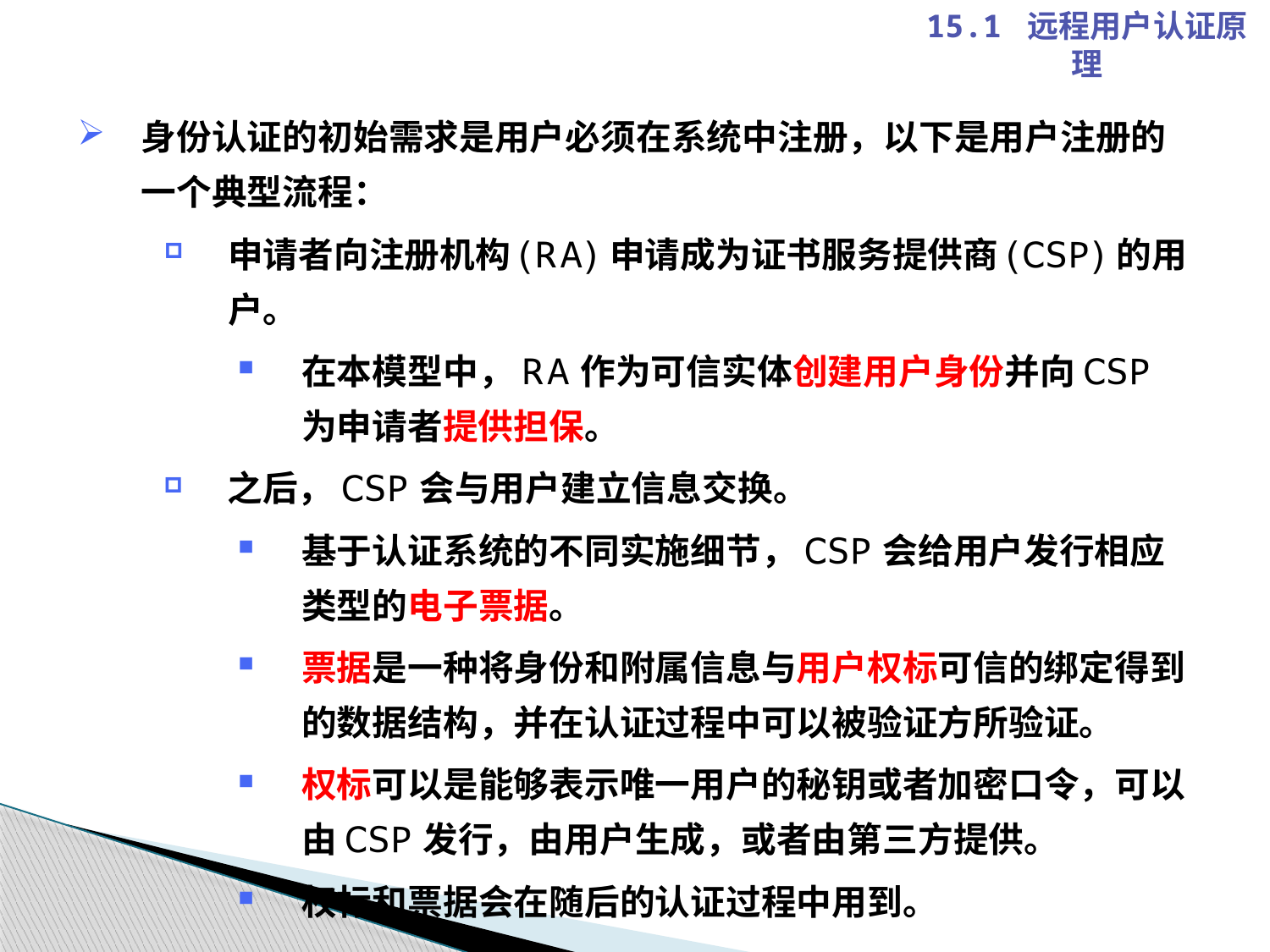

15.1 远程用户认证原理
身份认证的初始需求是用户必须在系统中注册，以下是用户注册的一个典型流程：
申请者向注册机构(RA)申请成为证书服务提供商(CSP)的用户。
在本模型中，RA作为可信实体创建用户身份并向CSP为申请者提供担保。
之后，CSP会与用户建立信息交换。
基于认证系统的不同实施细节，CSP会给用户发行相应类型的电子票据。
票据是一种将身份和附属信息与用户权标可信的绑定得到的数据结构，并在认证过程中可以被验证方所验证。
权标可以是能够表示唯一用户的秘钥或者加密口令，可以由CSP发行，由用户生成，或者由第三方提供。
权标和票据会在随后的认证过程中用到。